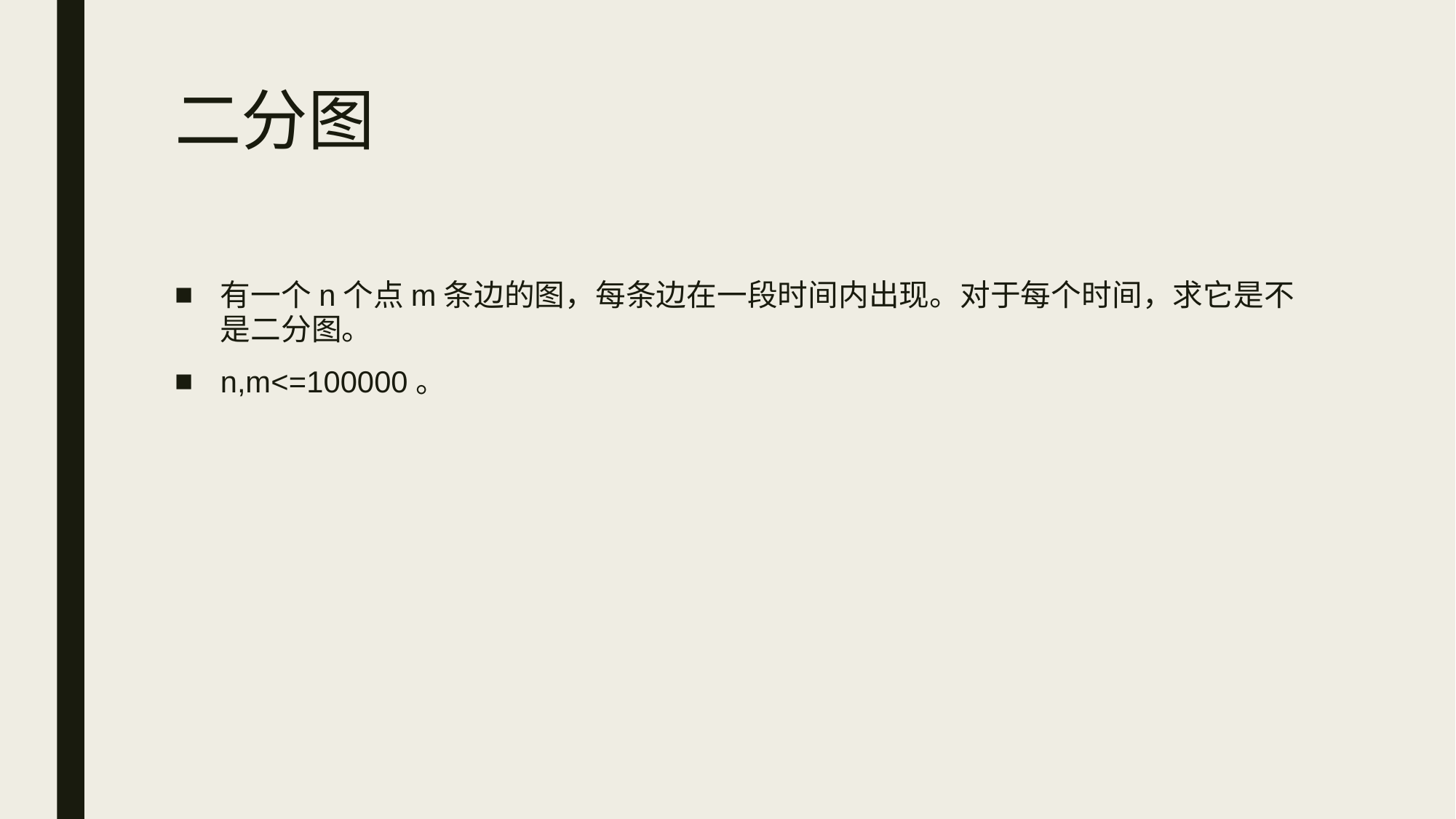

# 二分图
有一个n个点m条边的图，每条边在一段时间内出现。对于每个时间，求它是不是二分图。
n,m<=100000。